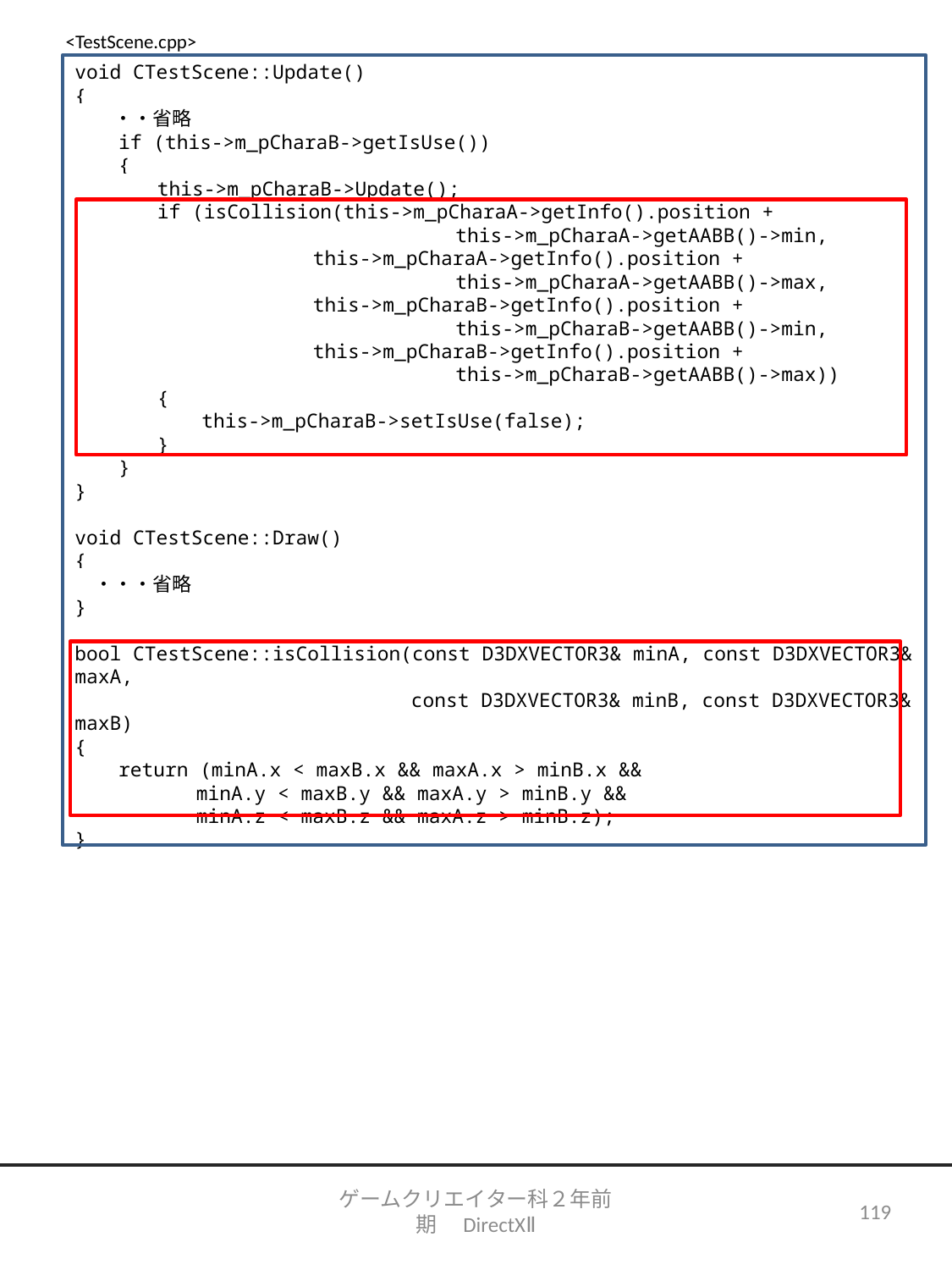

<TestScene.cpp>
void CTestScene::Update()
{
　　・・省略
　　if (this->m_pCharaB->getIsUse())
　　{
　　　　this->m_pCharaB->Update();
　　　　if (isCollision(this->m_pCharaA->getInfo().position +
			this->m_pCharaA->getAABB()->min,
　　　　　　　　　　　　this->m_pCharaA->getInfo().position +
			this->m_pCharaA->getAABB()->max,
　　　　　　　　　　　　this->m_pCharaB->getInfo().position +
			this->m_pCharaB->getAABB()->min,
　　　　　　　　　　　　this->m_pCharaB->getInfo().position +
			this->m_pCharaB->getAABB()->max))
　　　　{
	this->m_pCharaB->setIsUse(false);
　　　　}
　　}
}

void CTestScene::Draw()
{
　・・・省略
}

bool CTestScene::isCollision(const D3DXVECTOR3& minA, const D3DXVECTOR3& maxA,
		　　　　const D3DXVECTOR3& minB, const D3DXVECTOR3& maxB)
{
　　return (minA.x < maxB.x && maxA.x > minB.x &&
　　　　　　minA.y < maxB.y && maxA.y > minB.y &&
　　　　　　minA.z < maxB.z && maxA.z > minB.z);
}

ゲームクリエイター科２年前期　DirectXⅡ
119